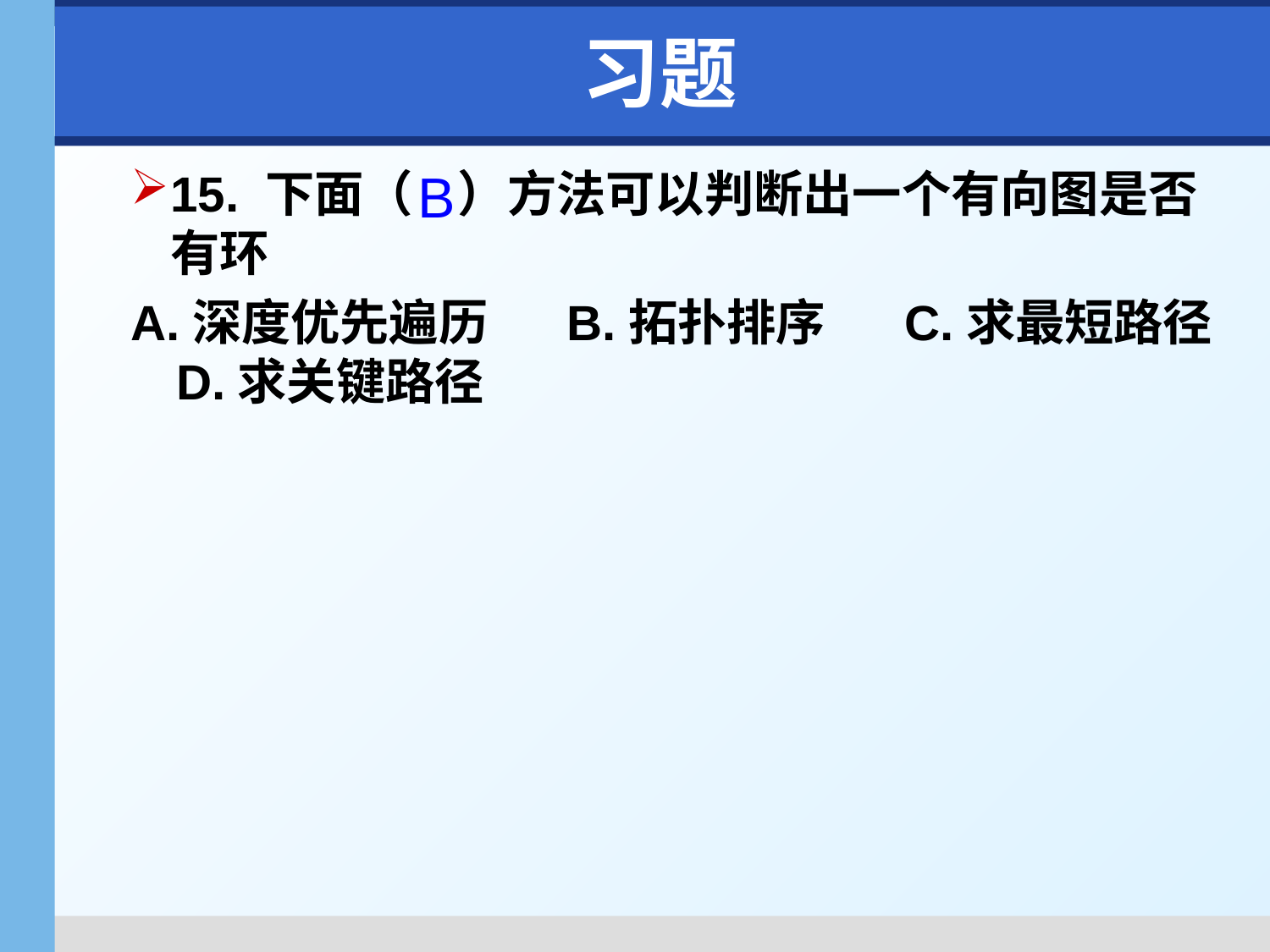

# 习题
B
15. 下面（    ）方法可以判断出一个有向图是否有环
A.深度优先遍历      B.拓扑排序      C.求最短路径     D.求关键路径